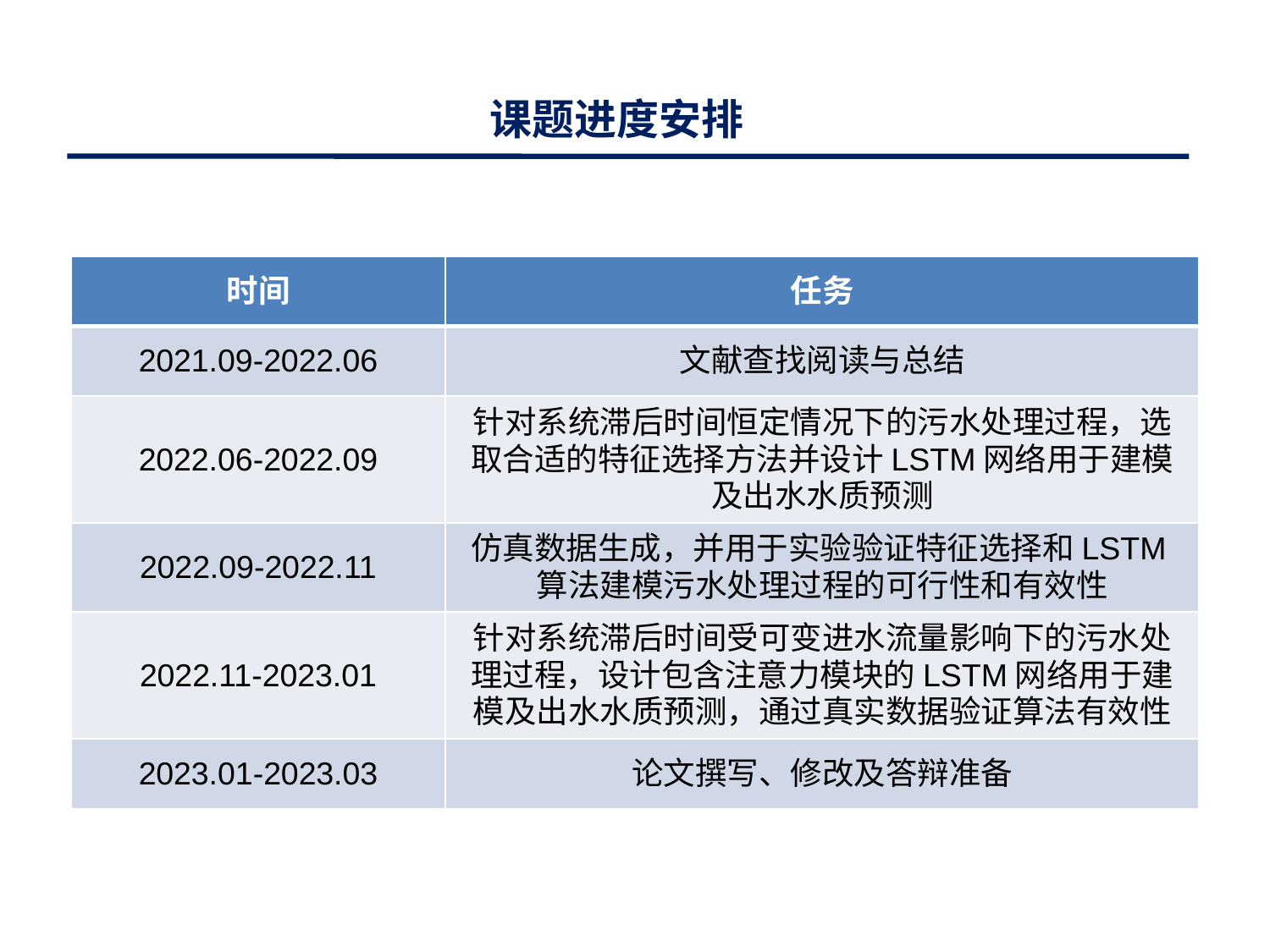

课题进度安排
| 时间 | 任务 |
| --- | --- |
| 2021.09-2022.06 | 文献查找阅读与总结 |
| 2022.06-2022.09 | 针对系统滞后时间恒定情况下的污水处理过程，选取合适的特征选择方法并设计LSTM网络用于建模及出水水质预测 |
| 2022.09-2022.11 | 仿真数据生成，并用于实验验证特征选择和LSTM算法建模污水处理过程的可行性和有效性 |
| 2022.11-2023.01 | 针对系统滞后时间受可变进水流量影响下的污水处理过程，设计包含注意力模块的LSTM网络用于建模及出水水质预测，通过真实数据验证算法有效性 |
| 2023.01-2023.03 | 论文撰写、修改及答辩准备 |